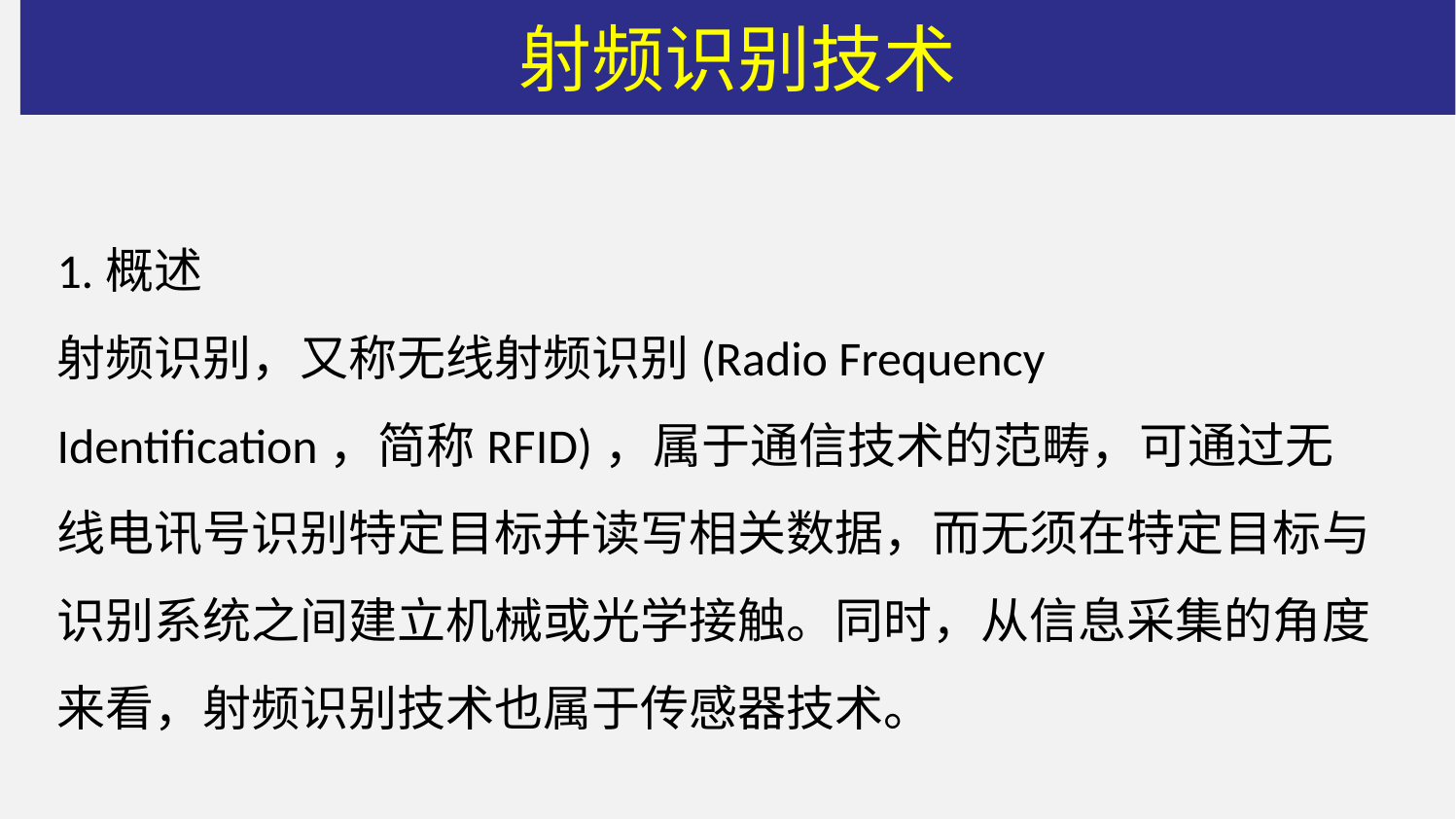

# 射频识别技术
1.概述
射频识别，又称无线射频识别(Radio Frequency Identification，简称RFID)，属于通信技术的范畴，可通过无线电讯号识别特定目标并读写相关数据，而无须在特定目标与识别系统之间建立机械或光学接触。同时，从信息采集的角度来看，射频识别技术也属于传感器技术。